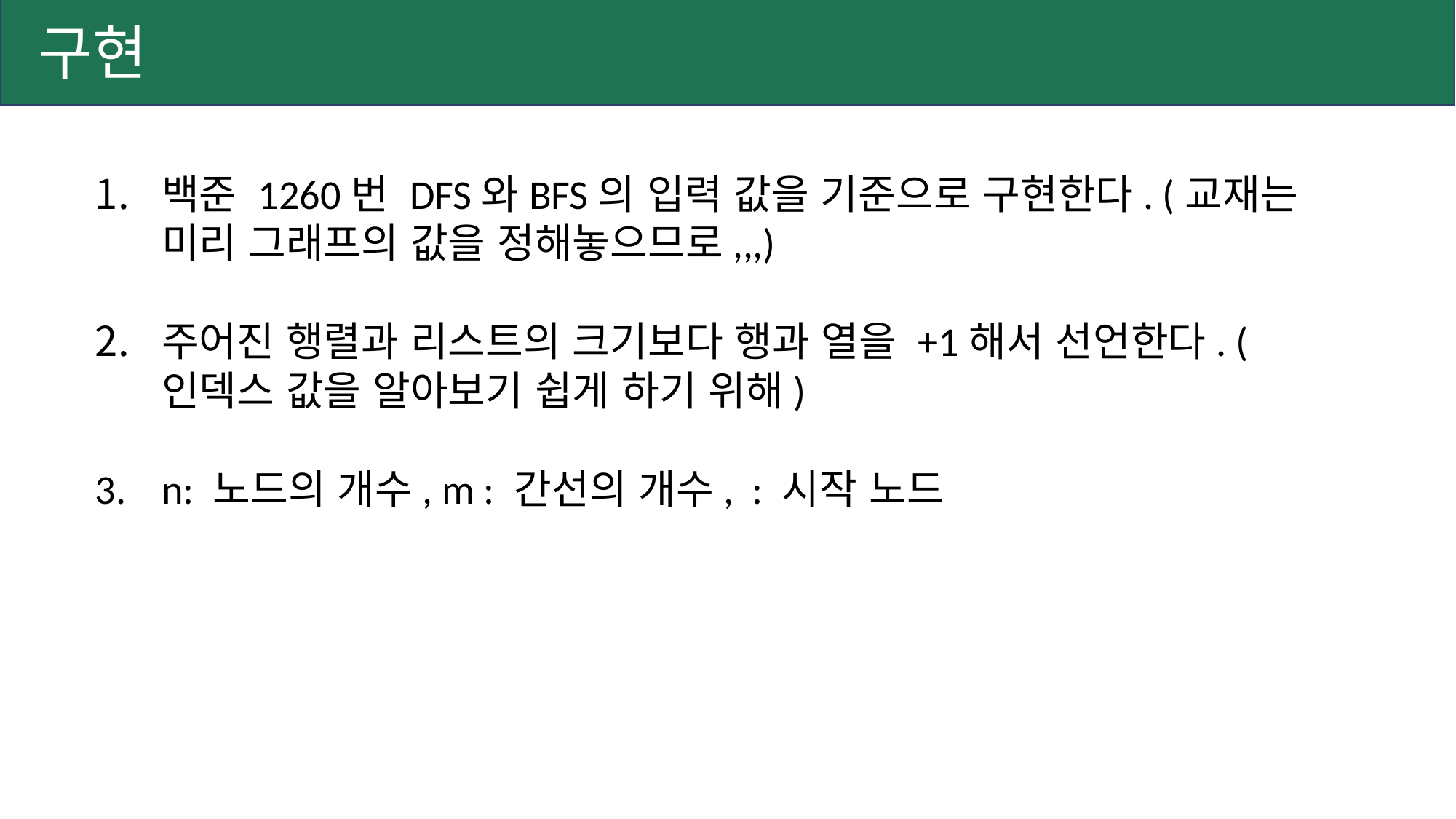

구현
백준 1260번 DFS와BFS의 입력 값을 기준으로 구현한다. (교재는 미리 그래프의 값을 정해놓으므로,,,)

주어진 행렬과 리스트의 크기보다 행과 열을 +1해서 선언한다. (인덱스 값을 알아보기 쉽게 하기 위해)

n: 노드의 개수, m : 간선의 개수,  : 시작 노드